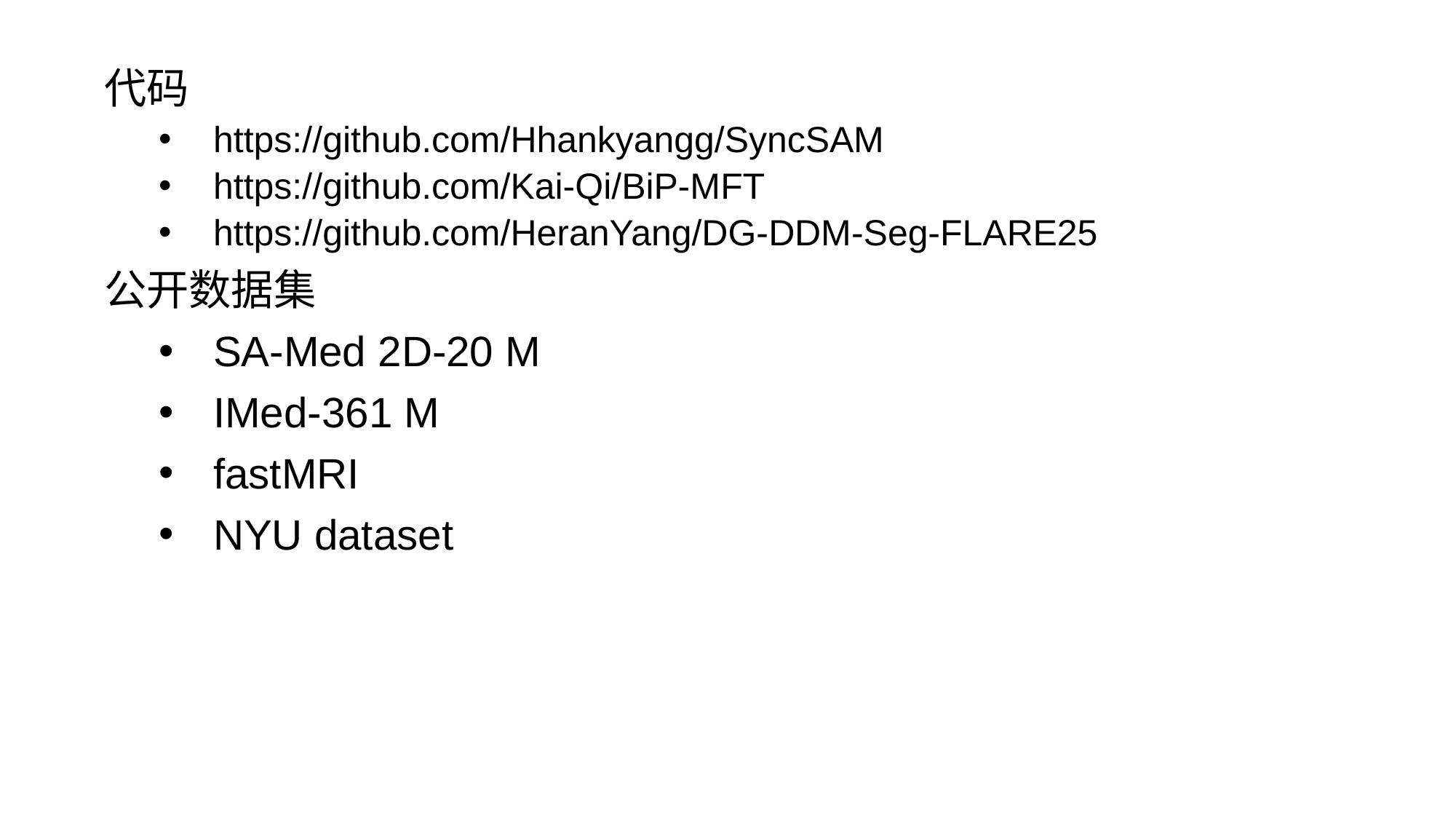

代码
https://github.com/Hhankyangg/SyncSAM
https://github.com/Kai-Qi/BiP-MFT
https://github.com/HeranYang/DG-DDM-Seg-FLARE25
公开数据集
SA-Med 2D-20 M
IMed-361 M
fastMRI
NYU dataset